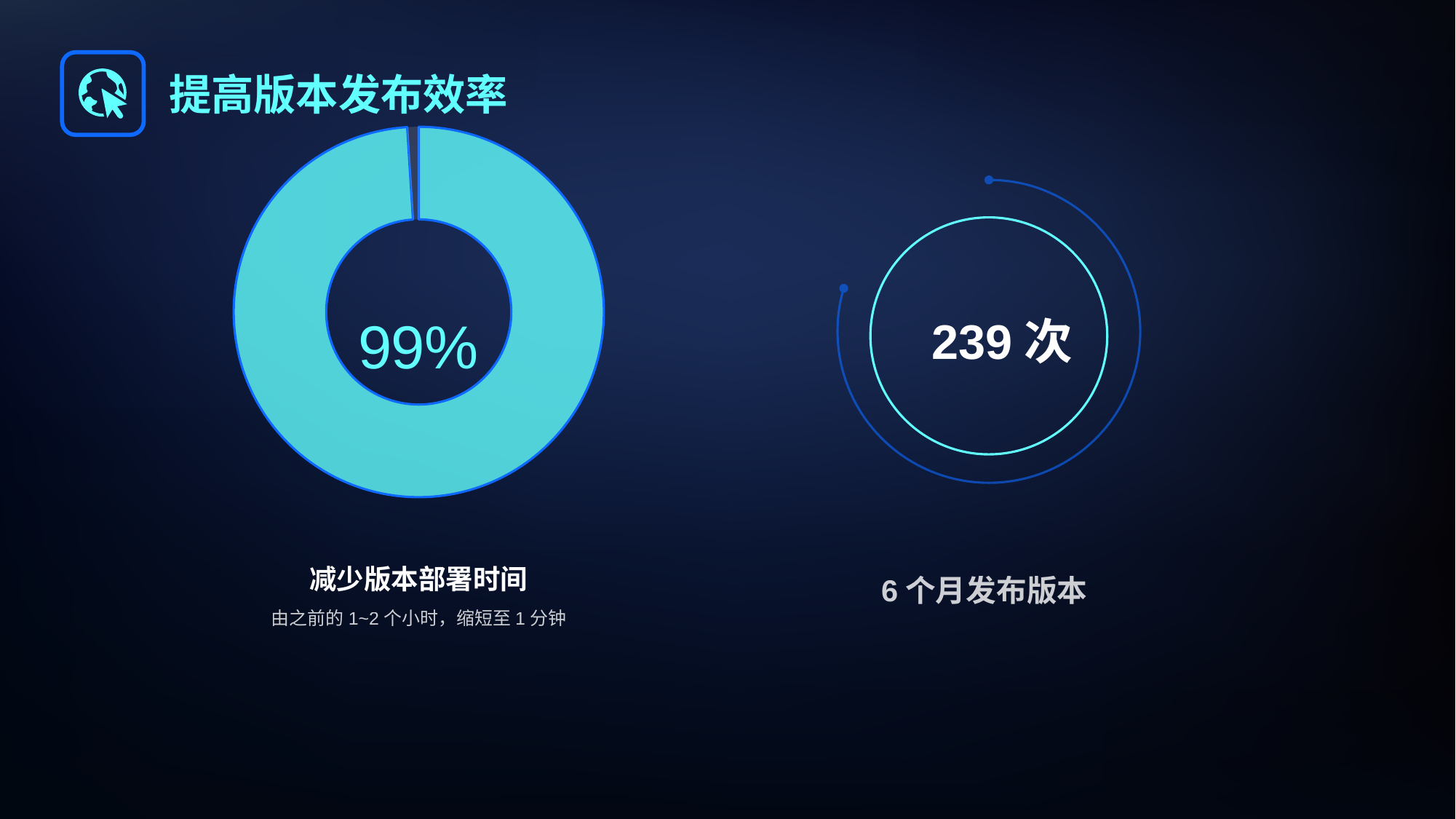

提高版本发布效率

### Chart

| Category | 销售额 |
|---|---|
| 第一季度 | 0.99 |
| 第二季度 | 0.01 |

239次
6个月发布版本
减少版本部署时间
由之前的1~2个小时，缩短至1分钟